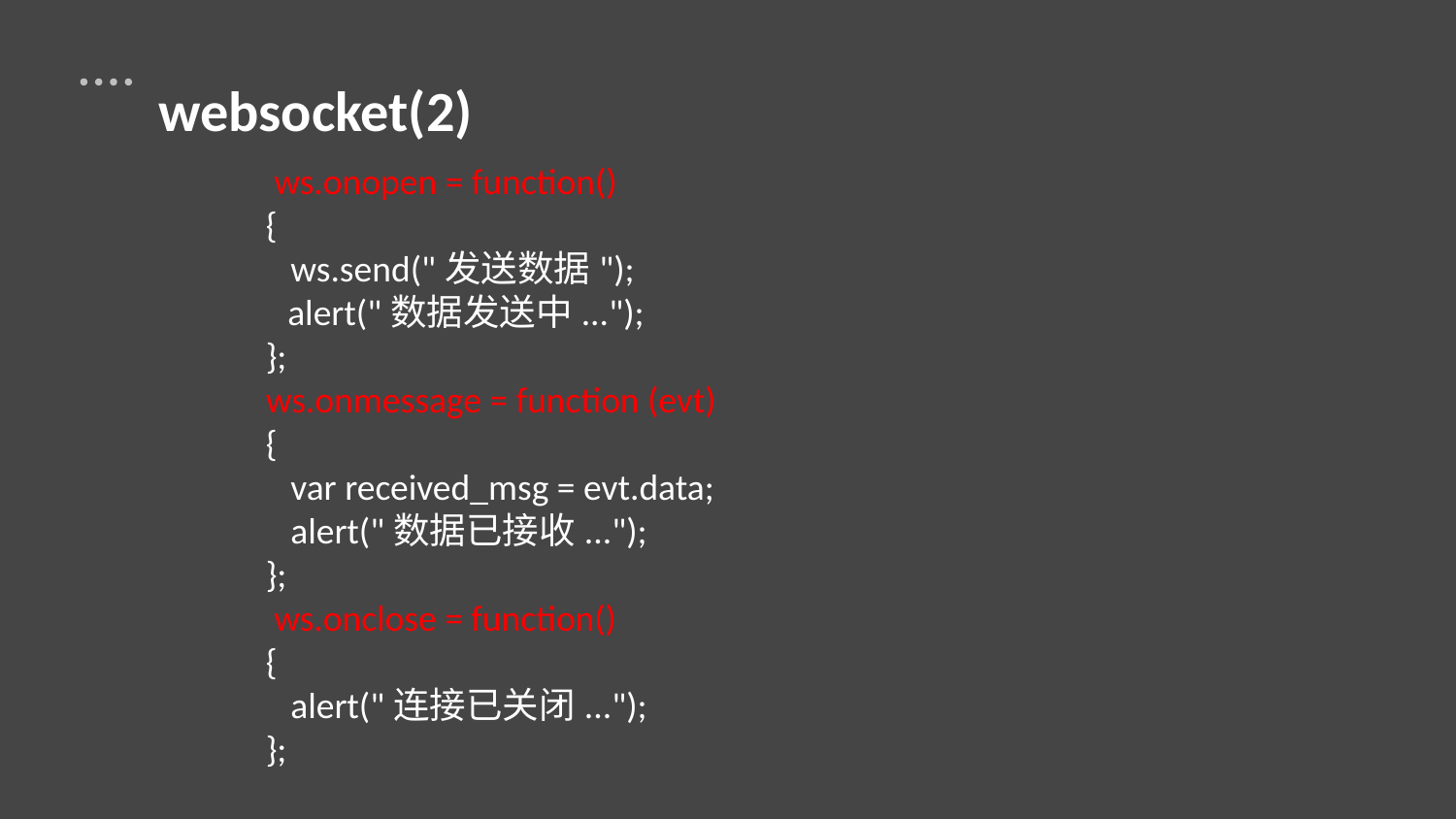

websocket(2)
                ws.onopen = function()
               {
                  ws.send("发送数据");
  	alert("数据发送中...");
               };
               ws.onmessage = function (evt)
               {
                  var received_msg = evt.data;
                  alert("数据已接收...");
               };
                ws.onclose = function()
               {
                  alert("连接已关闭...");
               };